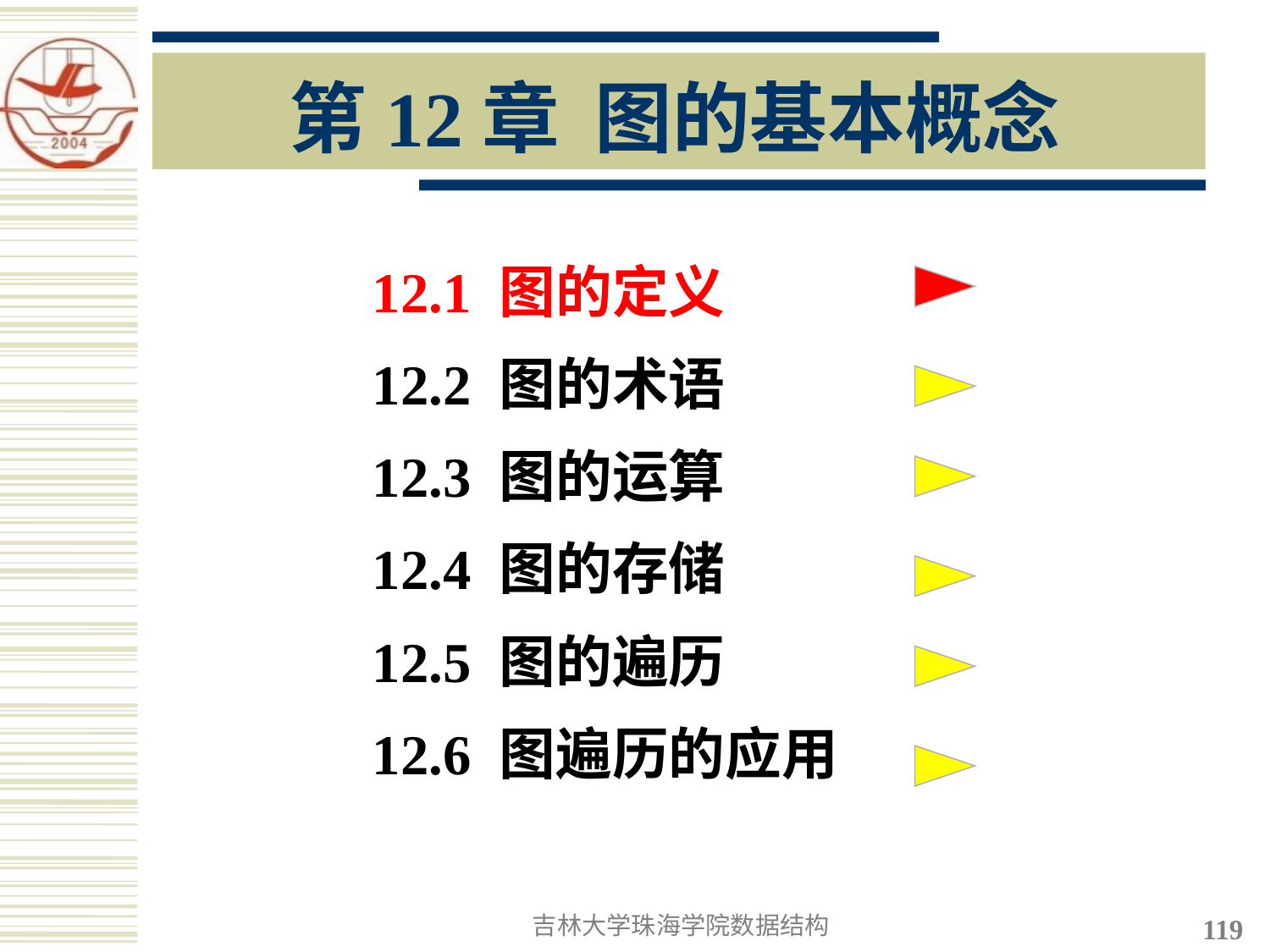

# 第12章  图的基本概念
12.1 图的定义
12.2 图的术语
12.3 图的运算
12.4 图的存储
12.5 图的遍历
12.6 图遍历的应用

吉林大学珠海学院数据结构